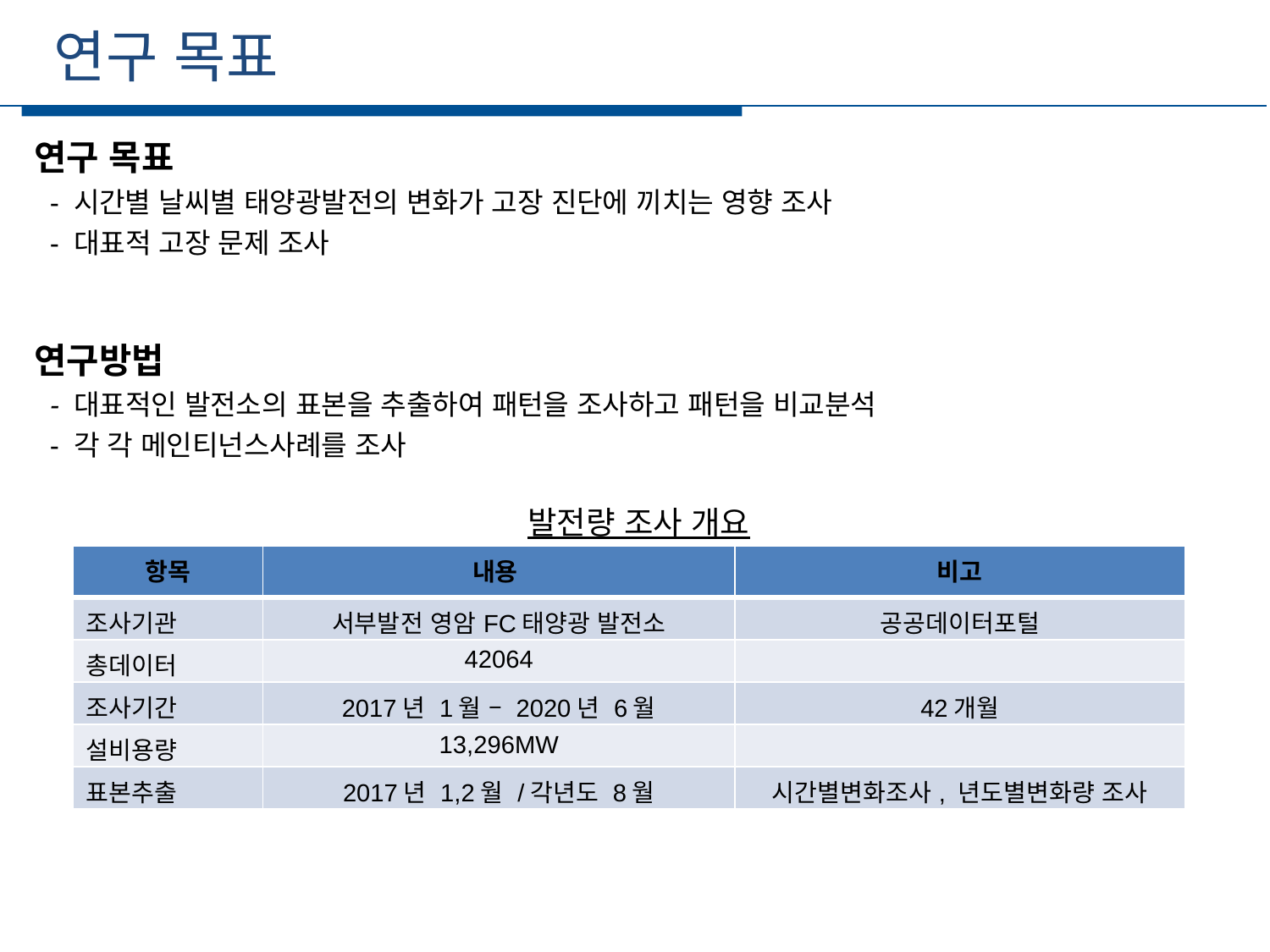

연구 목표
세부일정

연구 목표
  - 시간별 날씨별 태양광발전의 변화가 고장 진단에 끼치는 영향 조사
  - 대표적 고장 문제 조사

연구방법
  - 대표적인 발전소의 표본을 추출하여 패턴을 조사하고 패턴을 비교분석
  - 각 각 메인티넌스사례를 조사
발전량 조사 개요
| 항목 | 내용 | 비고 |
| --- | --- | --- |
| 조사기관 | 서부발전 영암FC태양광 발전소 | 공공데이터포털 |
| 총데이터 | 42064 |  |
| 조사기간 | 2017년 1월 – 2020년 6월 | 42개월 |
| 설비용량 | 13,296MW |  |
| 표본추출 | 2017년 1,2월 /각년도 8월 | 시간별변화조사, 년도별변화량 조사 |